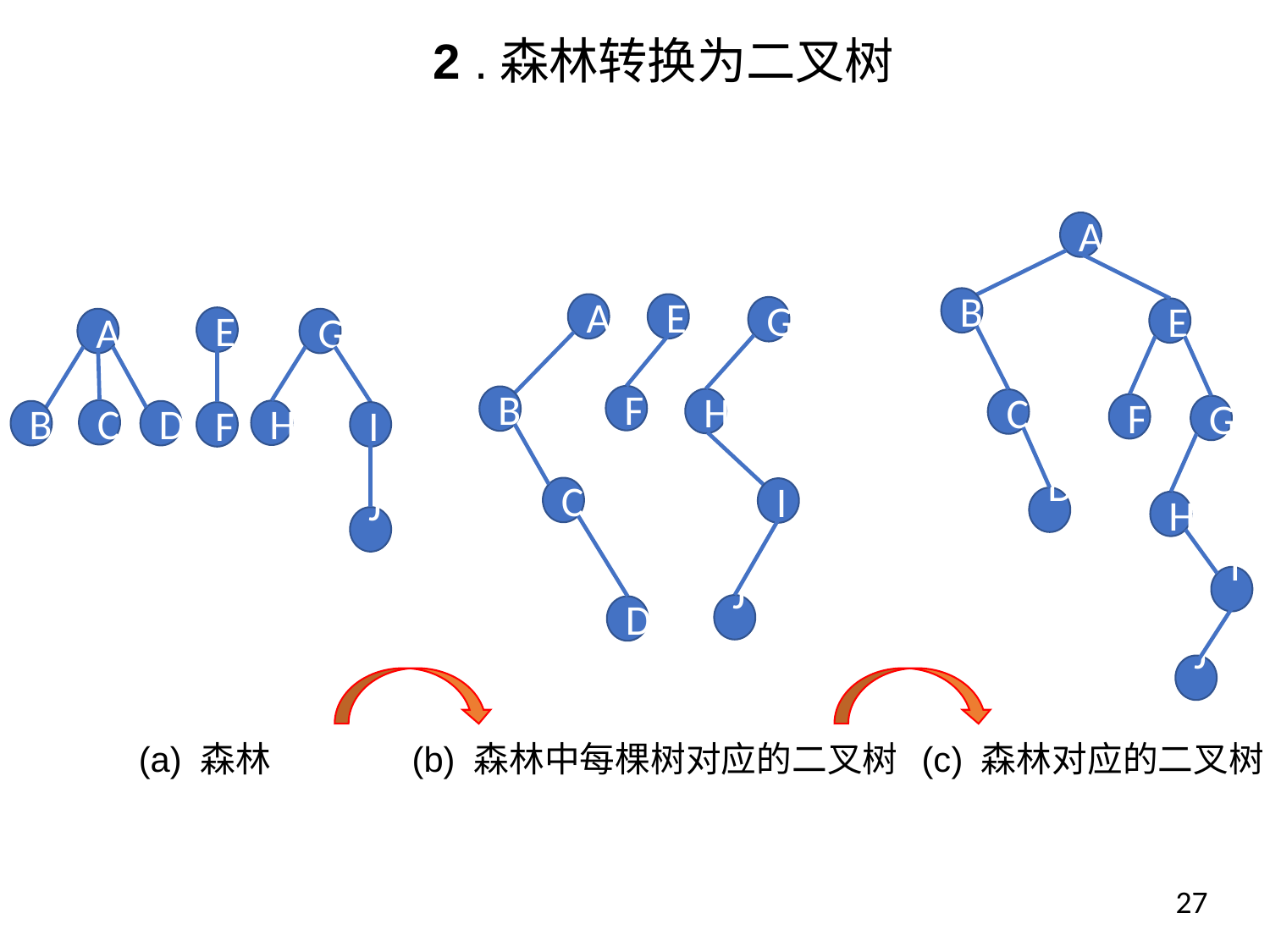

2 .森林转换为二叉树
A
B
A
E
G
E
E
A
G
F
B
H
C
F
G
C
H
B
D
F
I
C
I
D
H
J
I
J
D
J

(a) 森林
(b) 森林中每棵树对应的二叉树
(c) 森林对应的二叉树
27